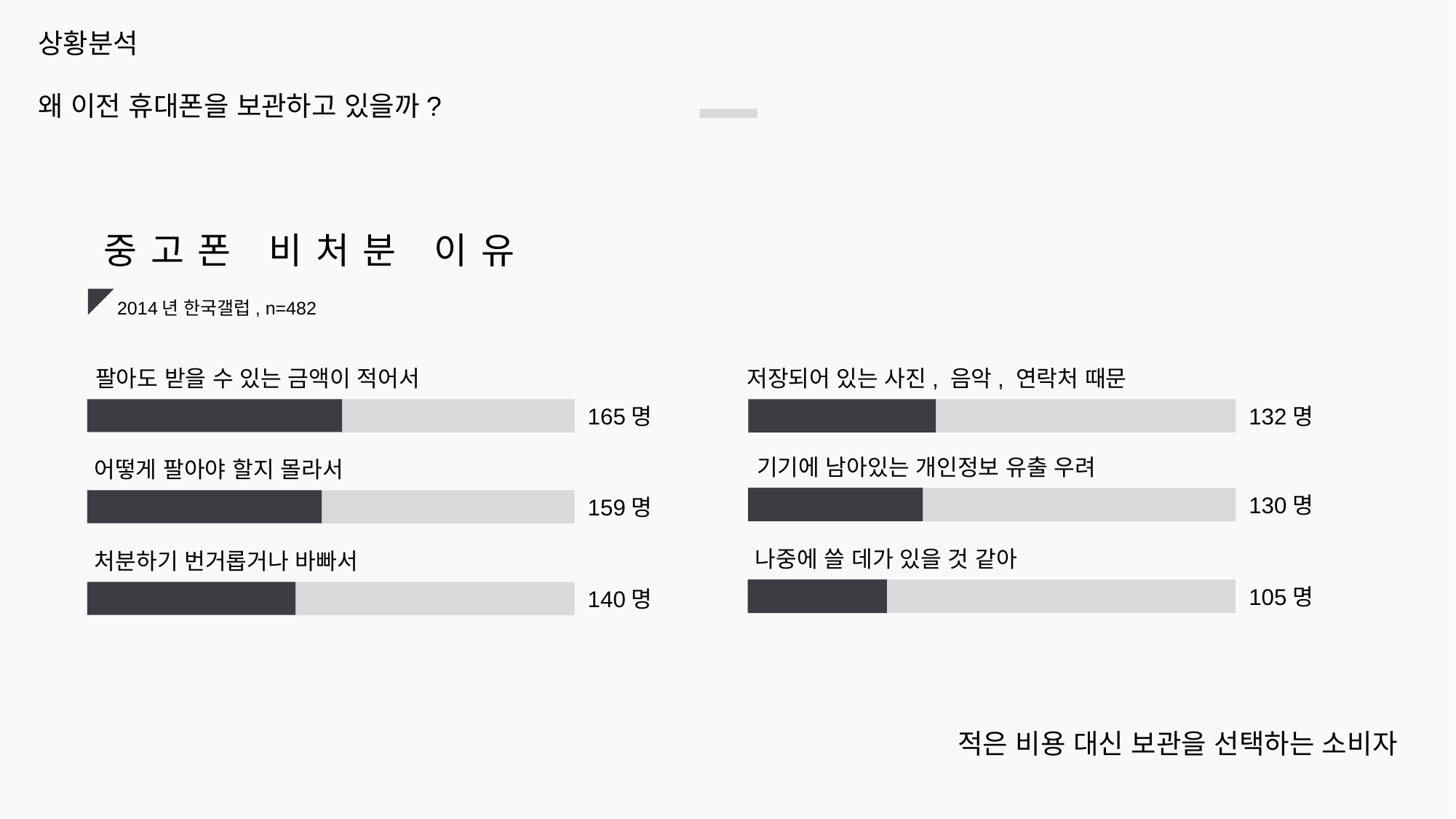

상황분석
왜 이전 휴대폰을 보관하고 있을까?
중고폰 비처분 이유
2014년 한국갤럽, n=482

팔아도 받을 수 있는 금액이 적어서
저장되어 있는 사진, 음악, 연락처 때문
165명
132명

기기에 남아있는 개인정보 유출 우려
어떻게 팔아야 할지 몰라서
130명

159명

나중에 쓸 데가 있을 것 같아
처분하기 번거롭거나 바빠서

105명

140명

적은 비용 대신 보관을 선택하는 소비자